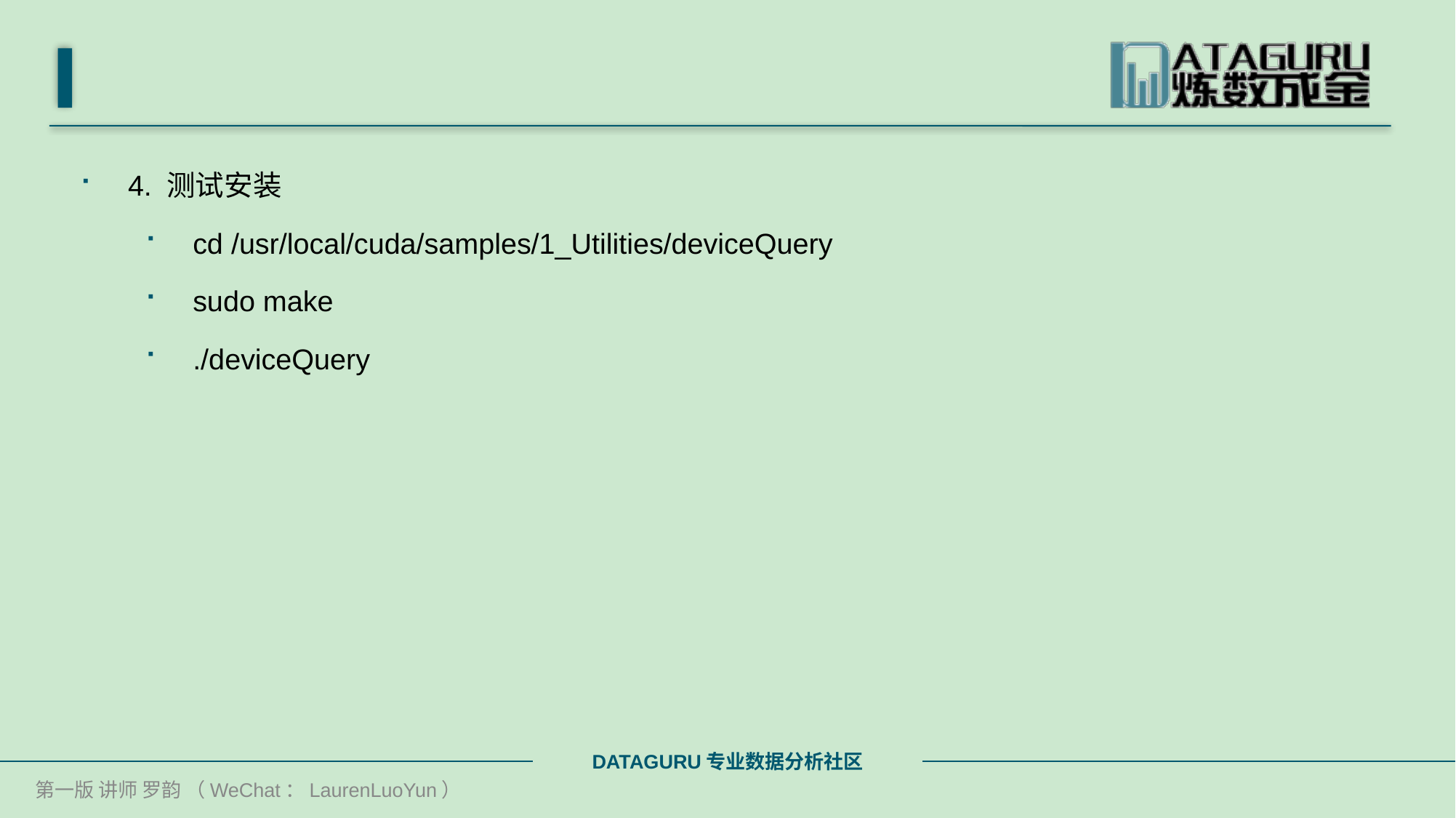

4. 测试安装
cd /usr/local/cuda/samples/1_Utilities/deviceQuery
sudo make
./deviceQuery